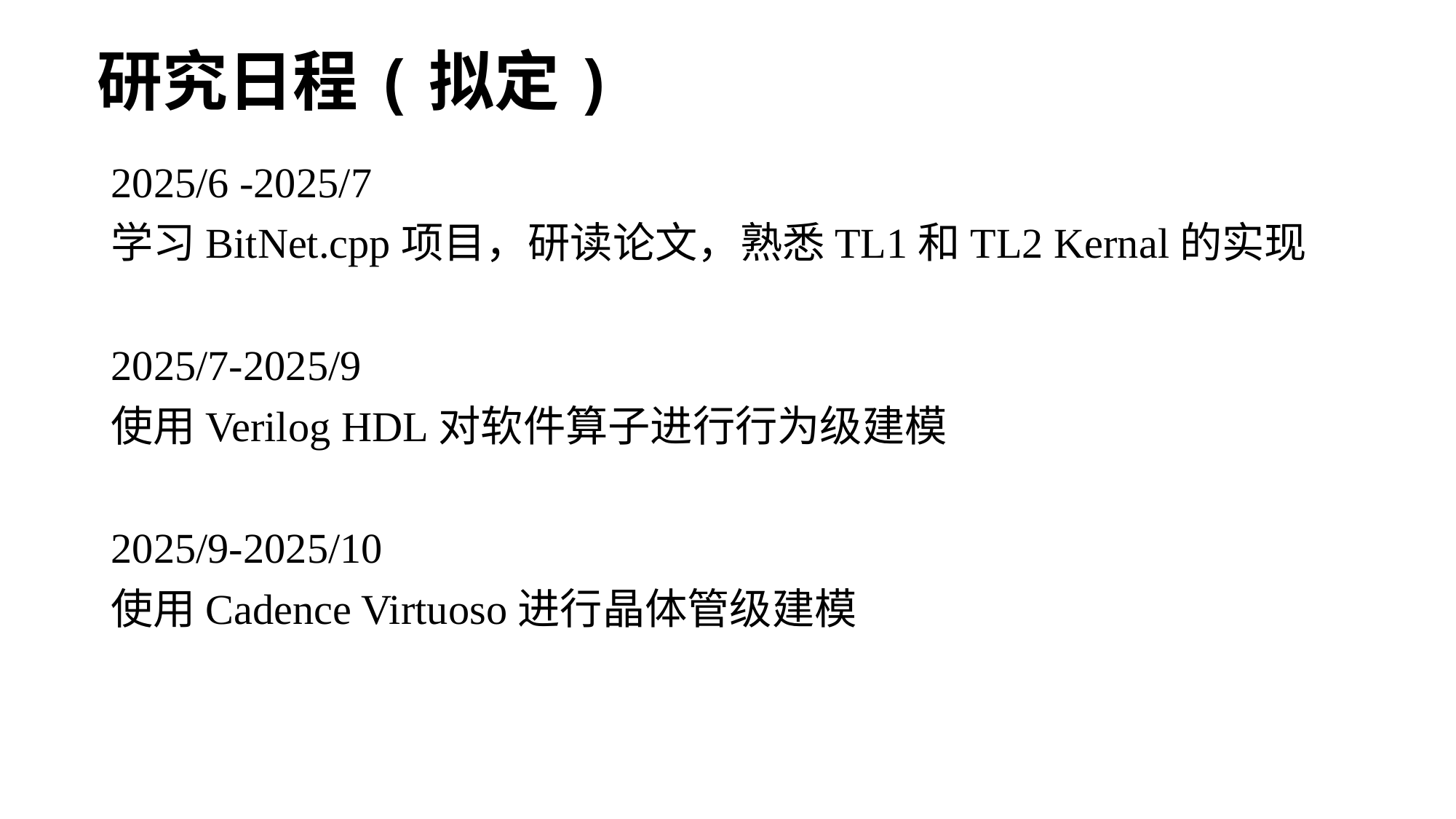

# 研究日程(拟定)
2025/6 -2025/7
学习BitNet.cpp项目，研读论文，熟悉TL1和TL2 Kernal的实现

2025/7-2025/9
使用Verilog HDL对软件算子进行行为级建模

2025/9-2025/10
使用Cadence Virtuoso进行晶体管级建模